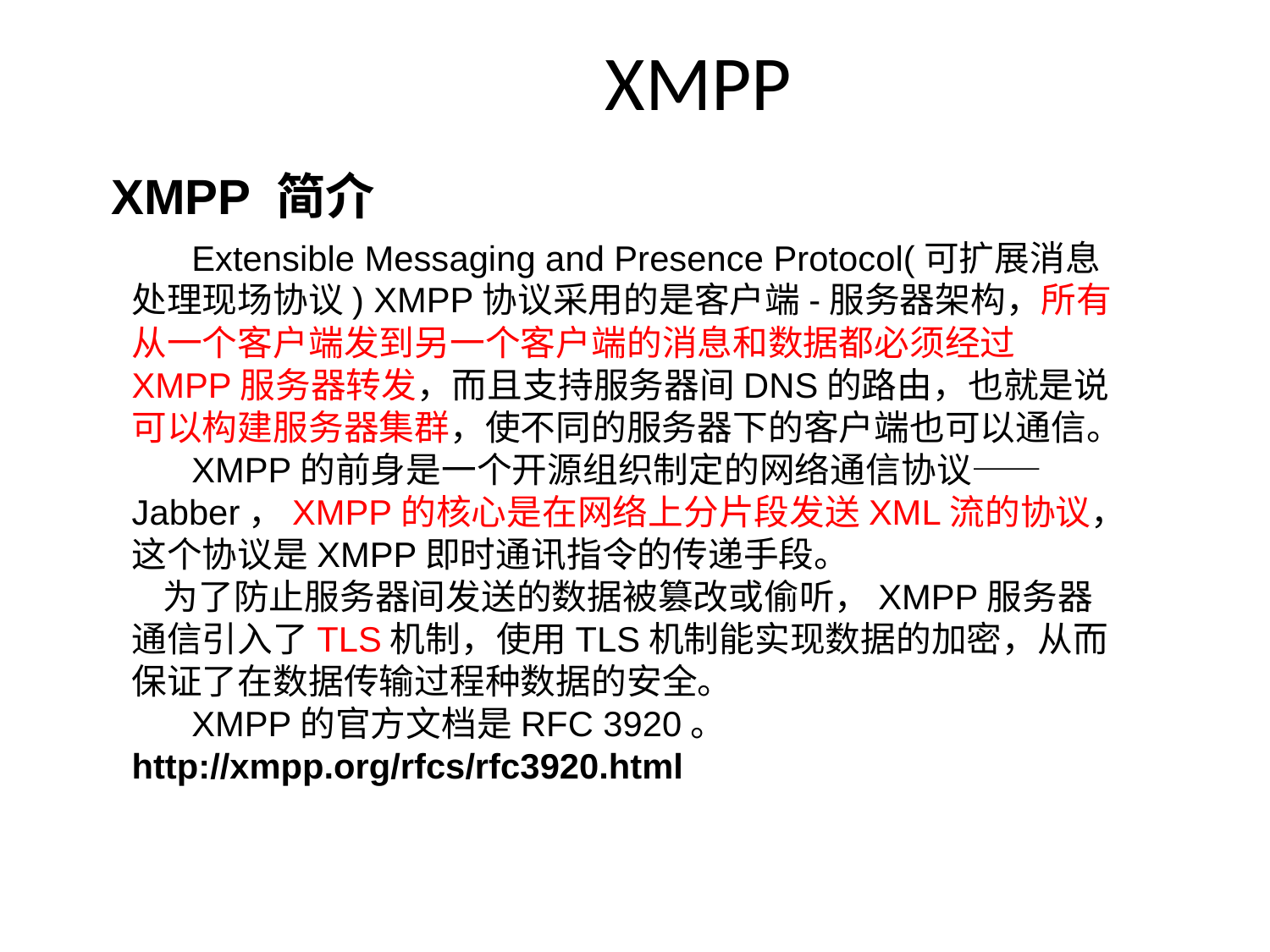

# XMPP
XMPP 简介
Extensible Messaging and Presence Protocol(可扩展消息处理现场协议) XMPP协议采用的是客户端-服务器架构，所有从一个客户端发到另一个客户端的消息和数据都必须经过XMPP服务器转发，而且支持服务器间DNS的路由，也就是说可以构建服务器集群，使不同的服务器下的客户端也可以通信。
XMPP的前身是一个开源组织制定的网络通信协议——Jabber，XMPP的核心是在网络上分片段发送XML流的协议，这个协议是XMPP即时通讯指令的传递手段。
    为了防止服务器间发送的数据被篡改或偷听，XMPP服务器通信引入了TLS机制，使用TLS机制能实现数据的加密，从而保证了在数据传输过程种数据的安全。
XMPP的官方文档是RFC 3920。	http://xmpp.org/rfcs/rfc3920.html